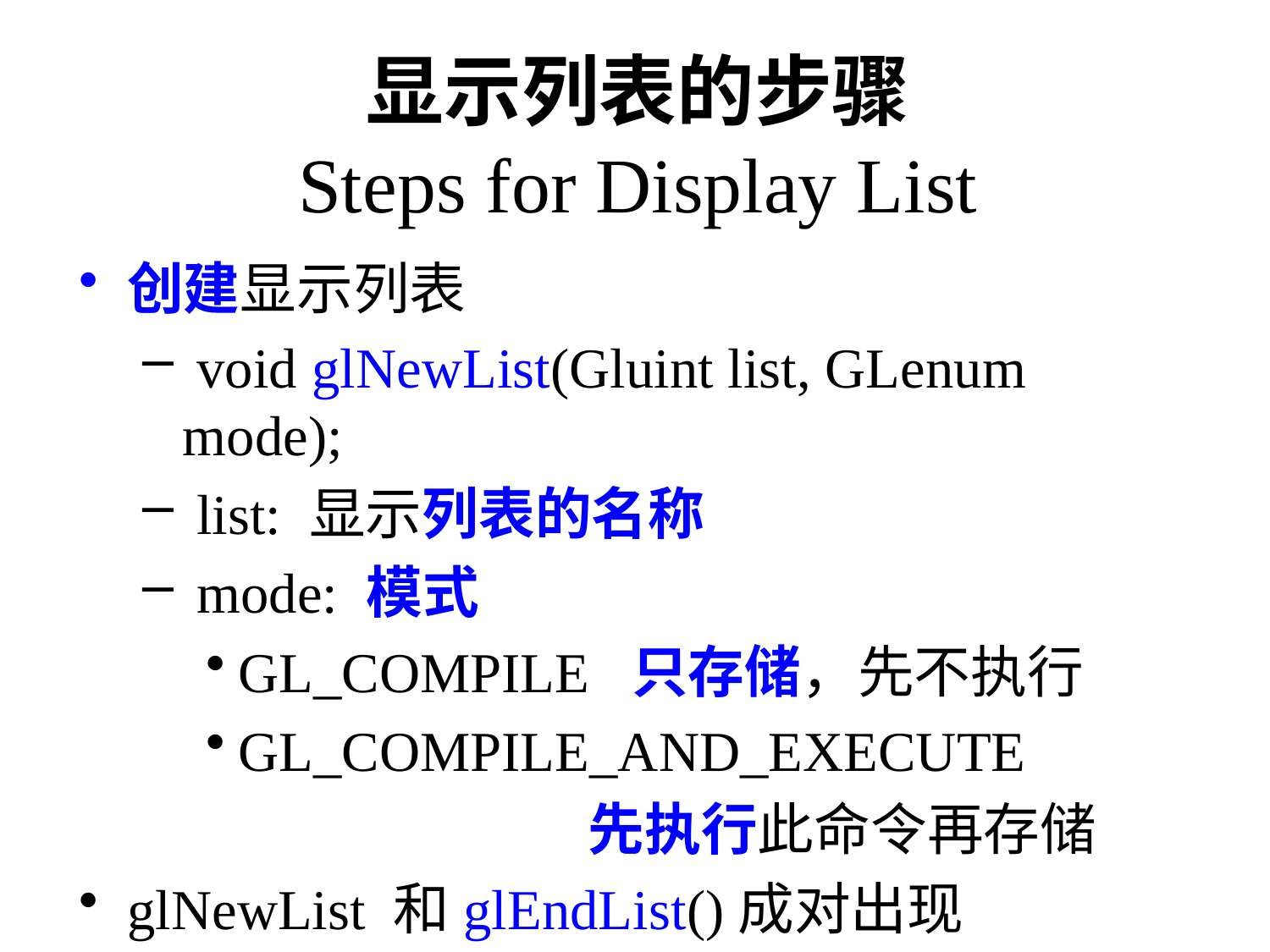

# 显示列表的步骤 Steps for Display List
创建显示列表
 void glNewList(Gluint list, GLenum mode);
 list: 显示列表的名称
 mode: 模式
GL_COMPILE  只存储，先不执行
GL_COMPILE_AND_EXECUTE
                             先执行此命令再存储
glNewList 和glEndList()成对出现